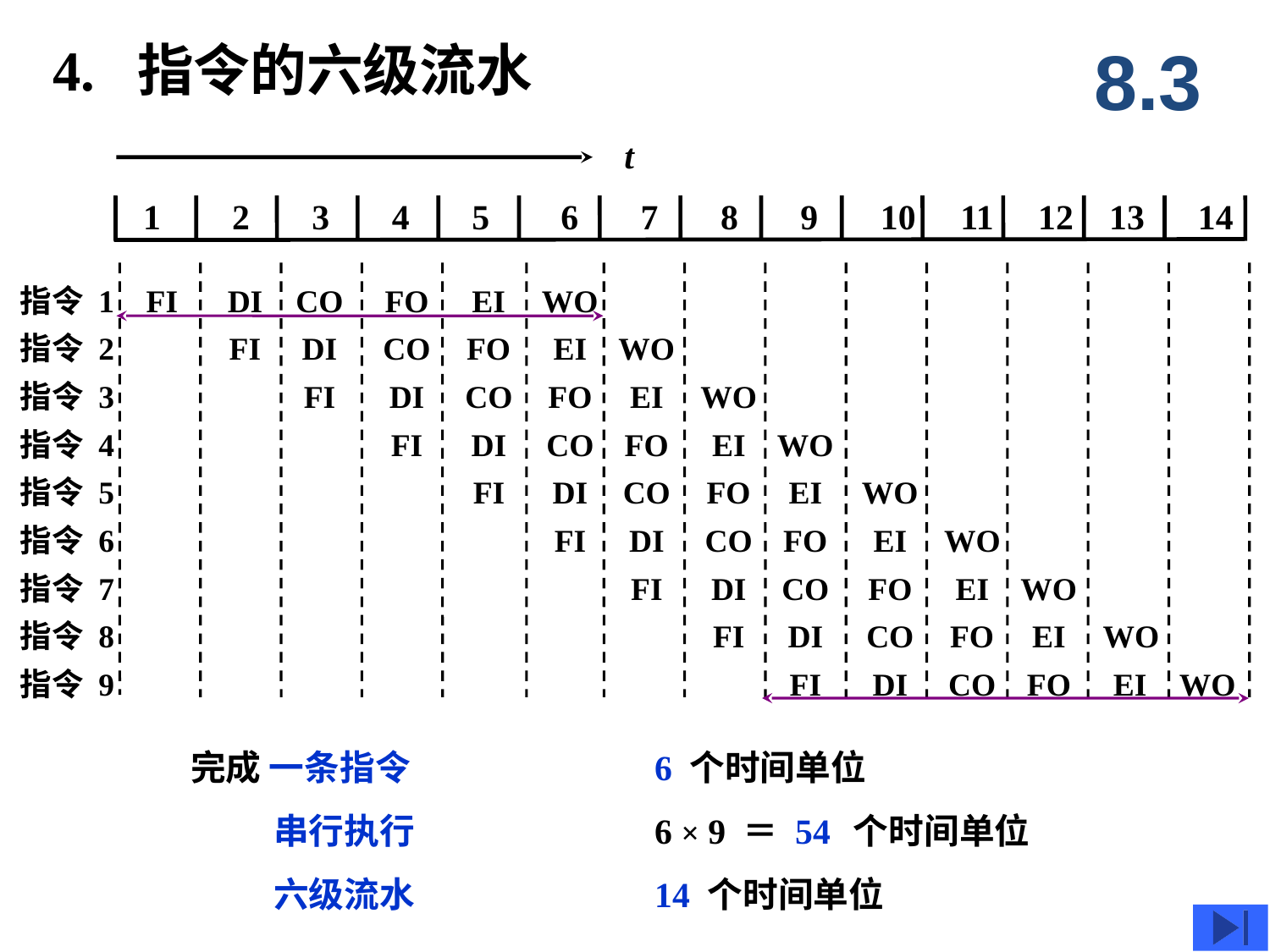

8.3
4.  指令的六级流水
t

 1        2       3       4       5        6       7       8       9       10     11     12    13      14

指令 1
FI
DI
CO
FO
EI
WO

指令 2
FI
DI
CO
FO
EI
WO
指令 3
FI
DI
CO
FO
EI
WO
指令 4
FI
DI
CO
FO
EI
WO
指令 5
FI
DI
CO
FO
EI
WO
指令 6
FI
DI
CO
FO
EI
WO
指令 7
FI
DI
CO
FO
EI
WO
指令 8
FI
DI
CO
FO
EI
WO
指令 9
FI
DI
CO
FO
EI
WO

完成 一条指令
6 个时间单位
串行执行
6 × 9 ＝ 54　个时间单位
六级流水
14 个时间单位